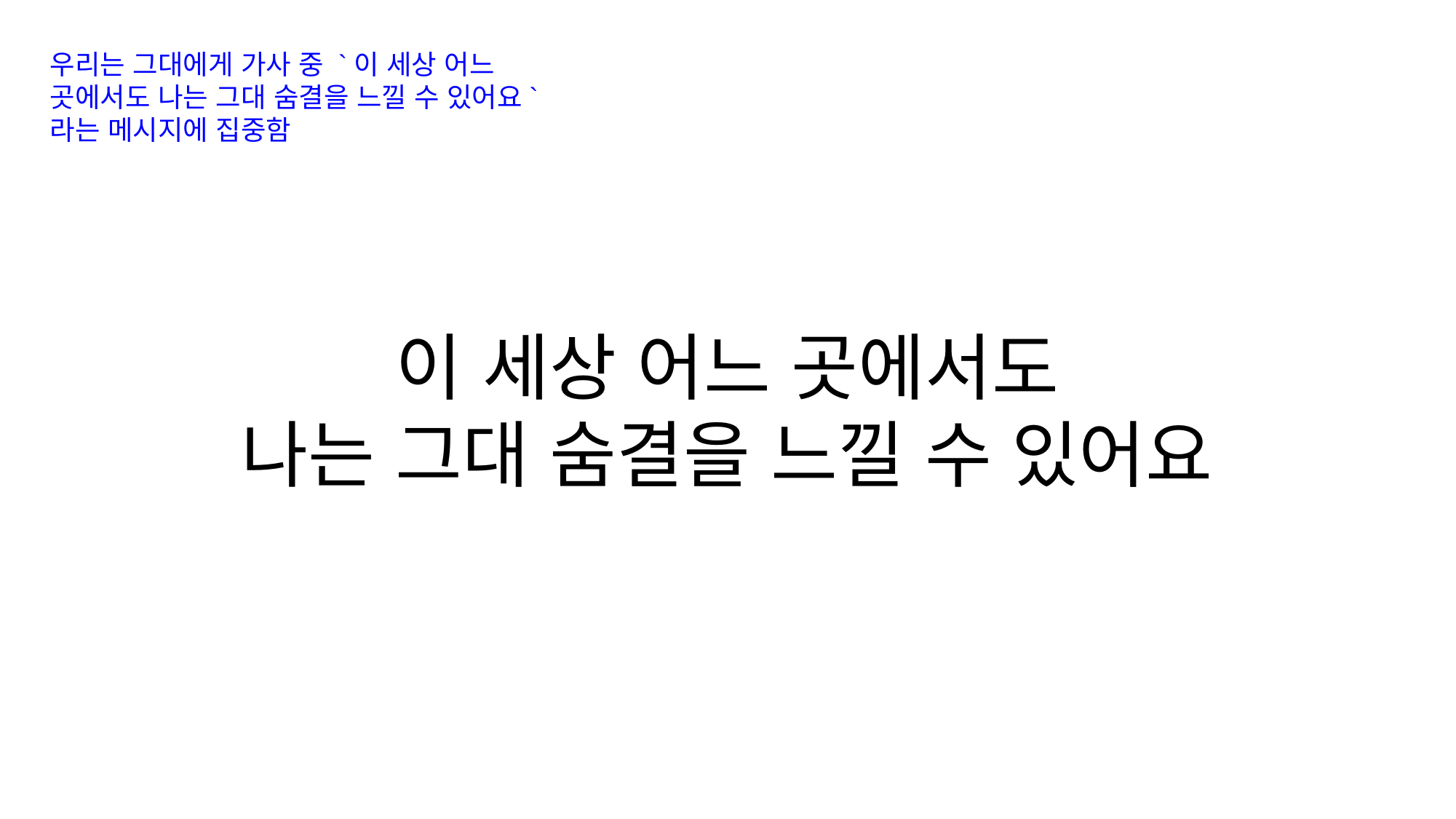

우리는 그대에게 가사 중 `이 세상 어느 곳에서도 나는 그대 숨결을 느낄 수 있어요` 라는 메시지에 집중함
이 세상 어느 곳에서도
나는 그대 숨결을 느낄 수 있어요